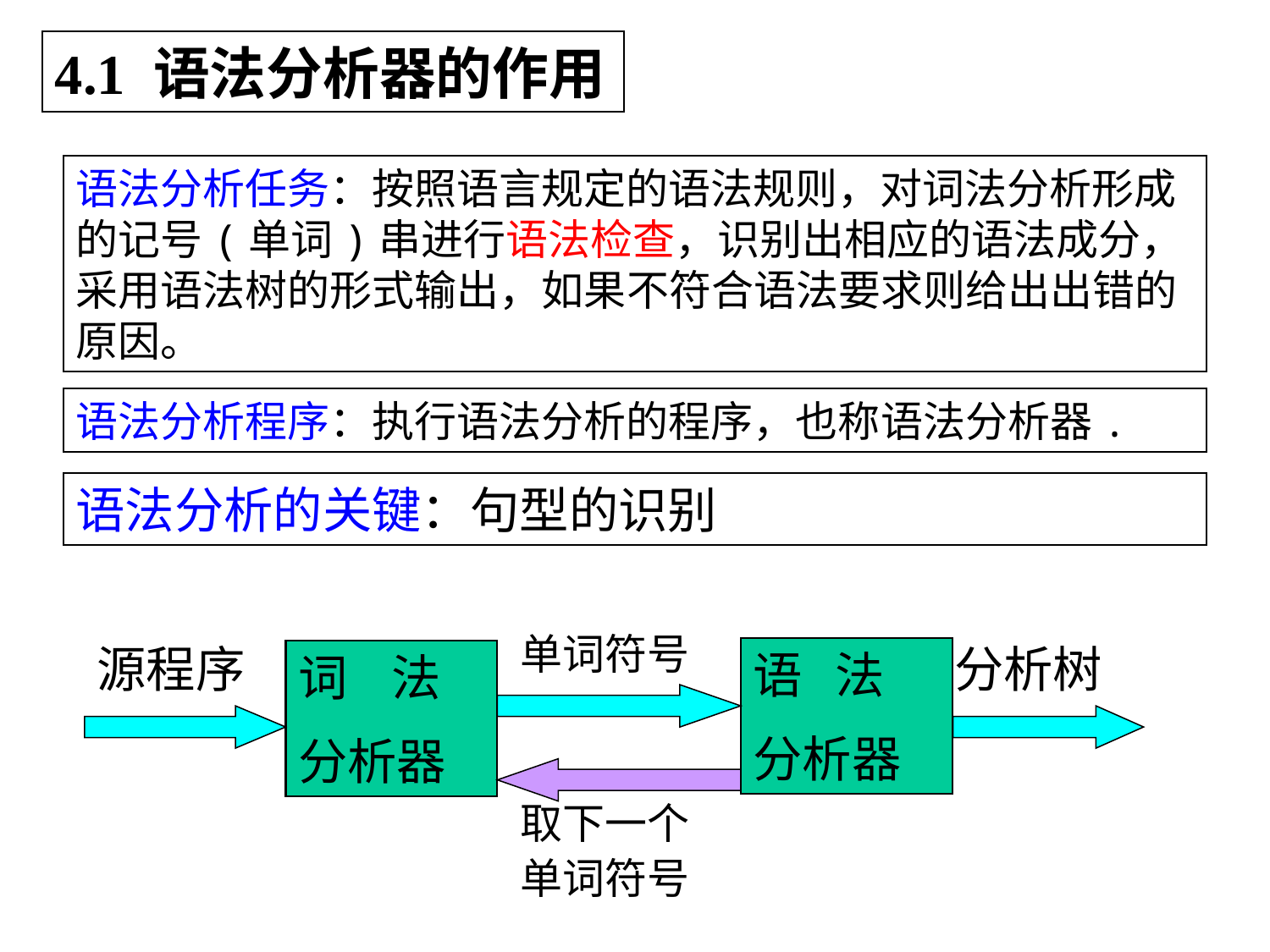

4.1 语法分析器的作用
语法分析任务：按照语言规定的语法规则，对词法分析形成的记号(单词)串进行语法检查，识别出相应的语法成分，采用语法树的形式输出，如果不符合语法要求则给出出错的原因。
语法分析程序：执行语法分析的程序，也称语法分析器.
语法分析的关键：句型的识别
单词符号
源程序
分析树
语   法
分析器
词    法
分析器

取下一个
单词符号